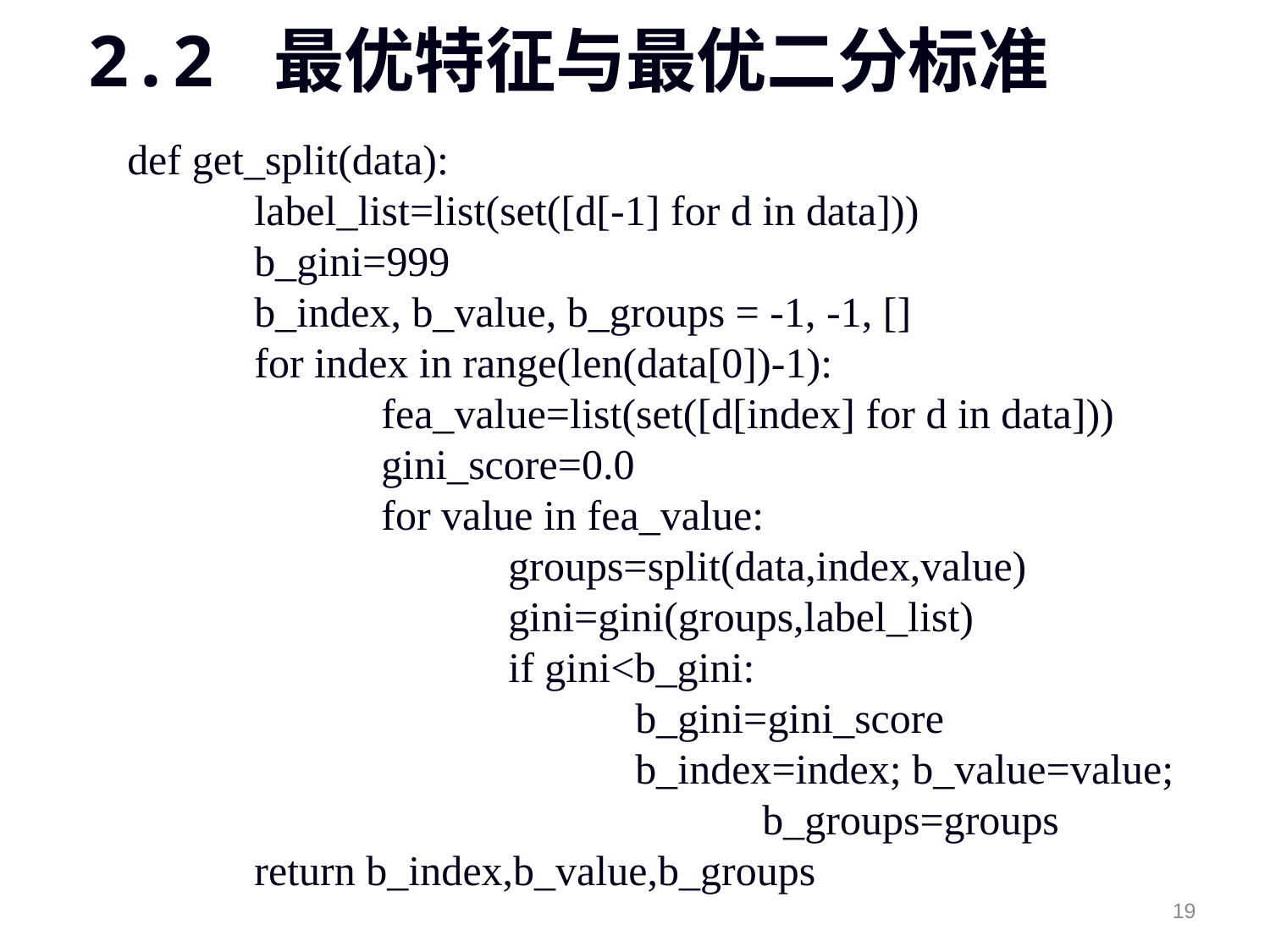

# 2.2 最优特征与最优二分标准
def get_split(data):
	label_list=list(set([d[-1] for d in data]))
	b_gini=999
	b_index, b_value, b_groups = -1, -1, []
	for index in range(len(data[0])-1):
		fea_value=list(set([d[index] for d in data]))
		gini_score=0.0
		for value in fea_value:
			groups=split(data,index,value)
			gini=gini(groups,label_list)
			if gini<b_gini:
				b_gini=gini_score						b_index=index; b_value=value;             				b_groups=groups
	return b_index,b_value,b_groups